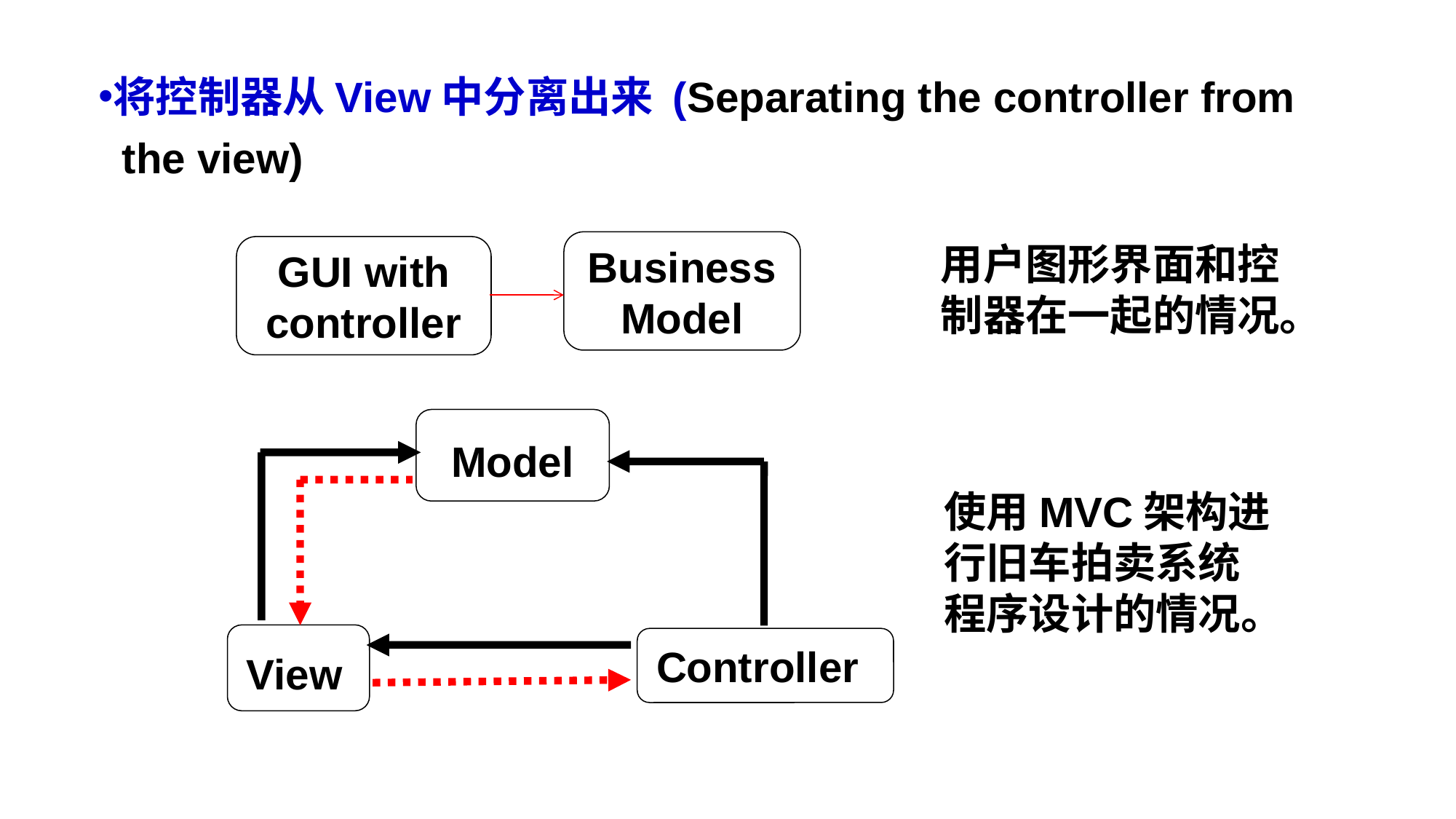

将控制器从View中分离出来 (Separating the controller from
  the view)
Business Model
用户图形界面和控制器在一起的情况。
GUI with controller
Model

使用MVC架构进行旧车拍卖系统程序设计的情况。
View
Controller